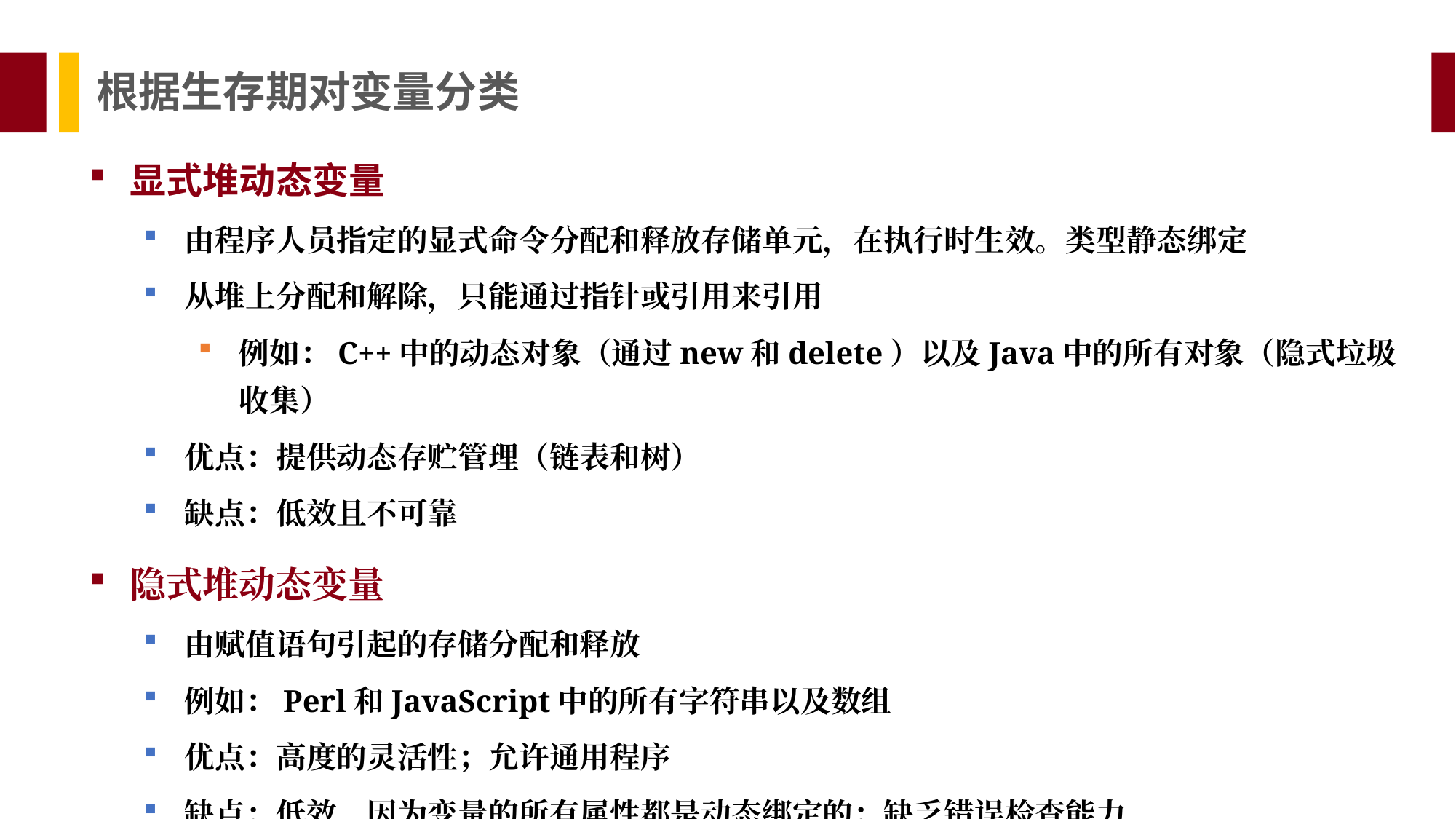

根据生存期对变量分类
显式堆动态变量
由程序人员指定的显式命令分配和释放存储单元，在执行时生效。类型静态绑定
从堆上分配和解除，只能通过指针或引用来引用
例如：C++中的动态对象（通过new和delete）以及Java中的所有对象（隐式垃圾收集）
优点：提供动态存贮管理（链表和树）
缺点：低效且不可靠
隐式堆动态变量
由赋值语句引起的存储分配和释放
例如：Perl和JavaScript中的所有字符串以及数组
优点：高度的灵活性；允许通用程序
缺点：低效，因为变量的所有属性都是动态绑定的；缺乏错误检查能力